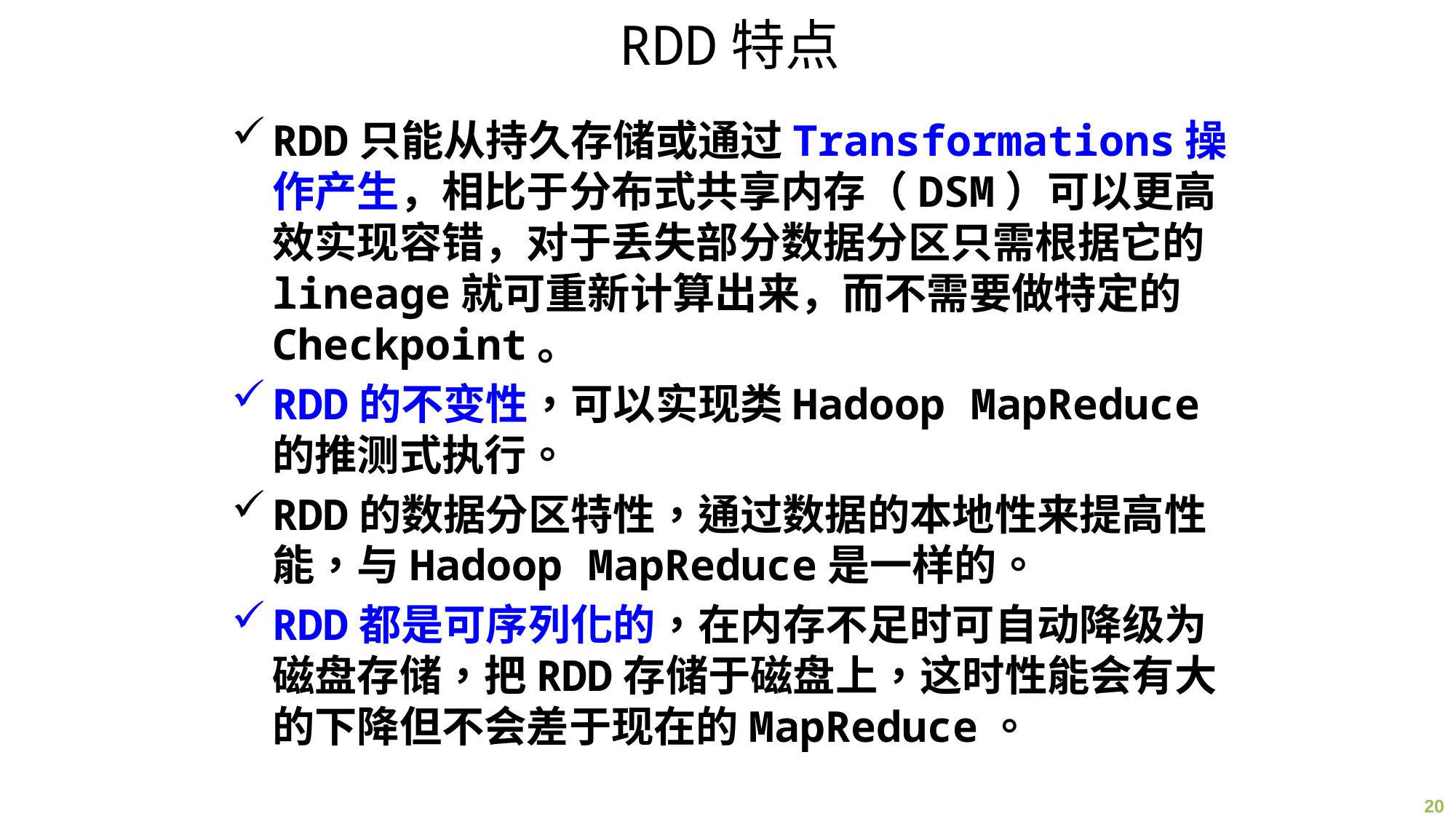

# RDD特点
RDD只能从持久存储或通过Transformations操作产生，相比于分布式共享内存（DSM）可以更高效实现容错，对于丢失部分数据分区只需根据它的lineage就可重新计算出来，而不需要做特定的Checkpoint。
RDD的不变性，可以实现类Hadoop MapReduce的推测式执行。
RDD的数据分区特性，通过数据的本地性来提高性能，与Hadoop MapReduce是一样的。
RDD都是可序列化的，在内存不足时可自动降级为磁盘存储，把RDD存储于磁盘上，这时性能会有大的下降但不会差于现在的MapReduce。